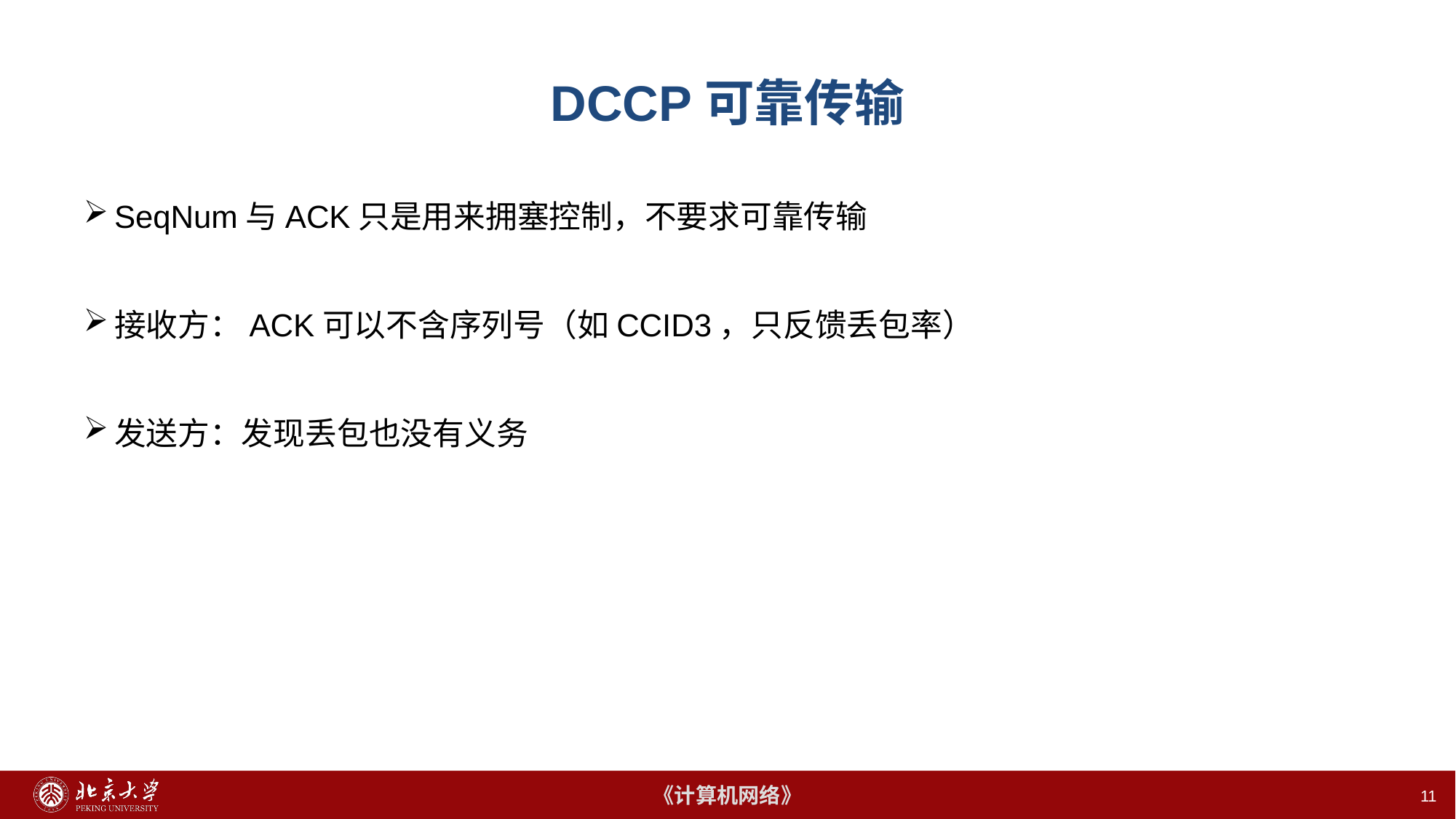

# DCCP可靠传输
SeqNum与ACK只是用来拥塞控制，不要求可靠传输

接收方：ACK可以不含序列号（如CCID3，只反馈丢包率）

发送方：发现丢包也没有义务
11